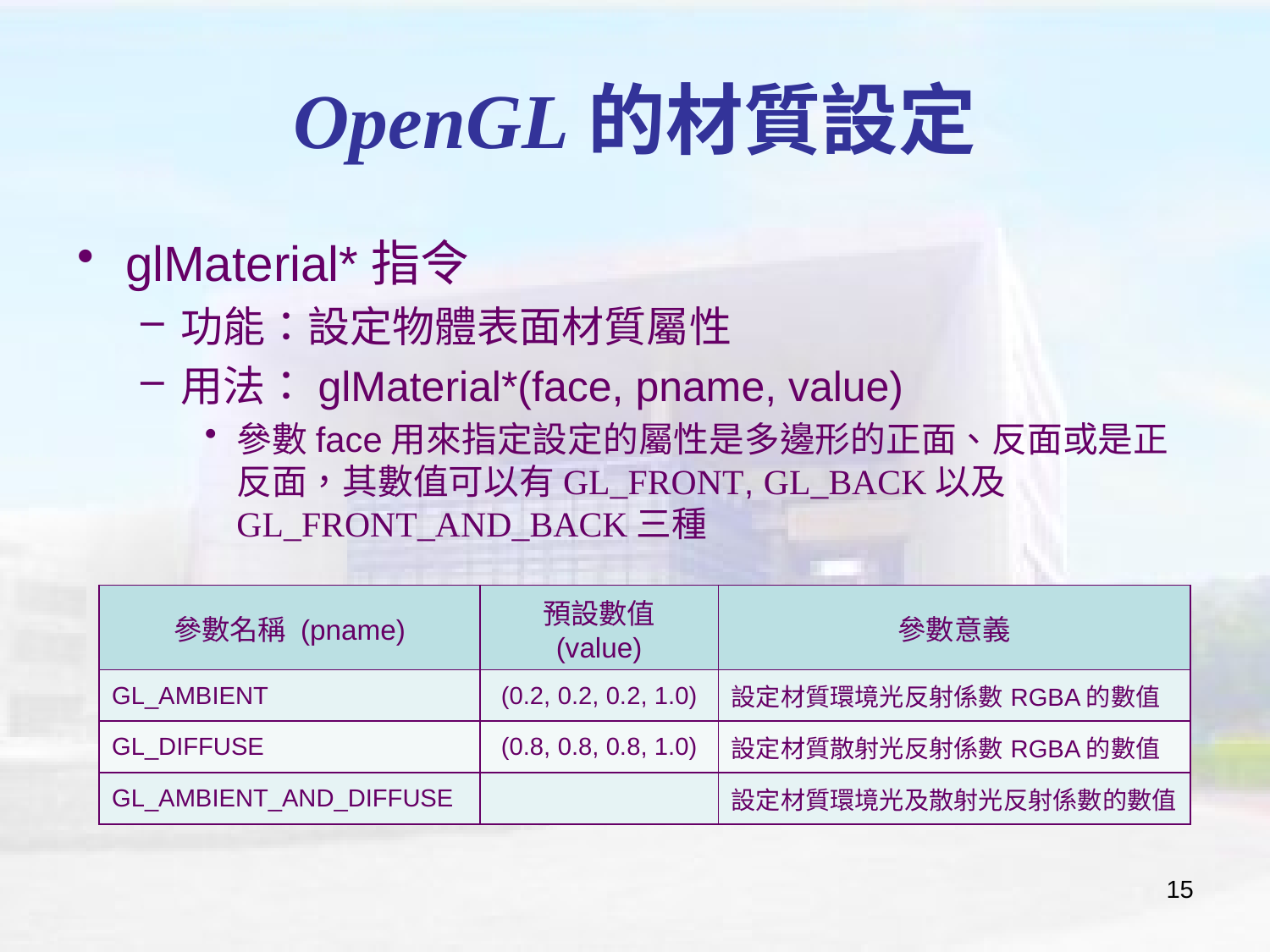

# OpenGL的材質設定
glMaterial*指令
功能：設定物體表面材質屬性
用法：glMaterial*(face, pname, value)
參數face用來指定設定的屬性是多邊形的正面、反面或是正反面，其數值可以有GL_FRONT, GL_BACK以及GL_FRONT_AND_BACK三種
| 參數名稱 (pname) | 預設數值 (value) | 參數意義 |
| --- | --- | --- |
| GL\_AMBIENT | (0.2, 0.2, 0.2, 1.0) | 設定材質環境光反射係數RGBA的數值 |
| GL\_DIFFUSE | (0.8, 0.8, 0.8, 1.0) | 設定材質散射光反射係數RGBA的數值 |
| GL\_AMBIENT\_AND\_DIFFUSE |  | 設定材質環境光及散射光反射係數的數值 |
15